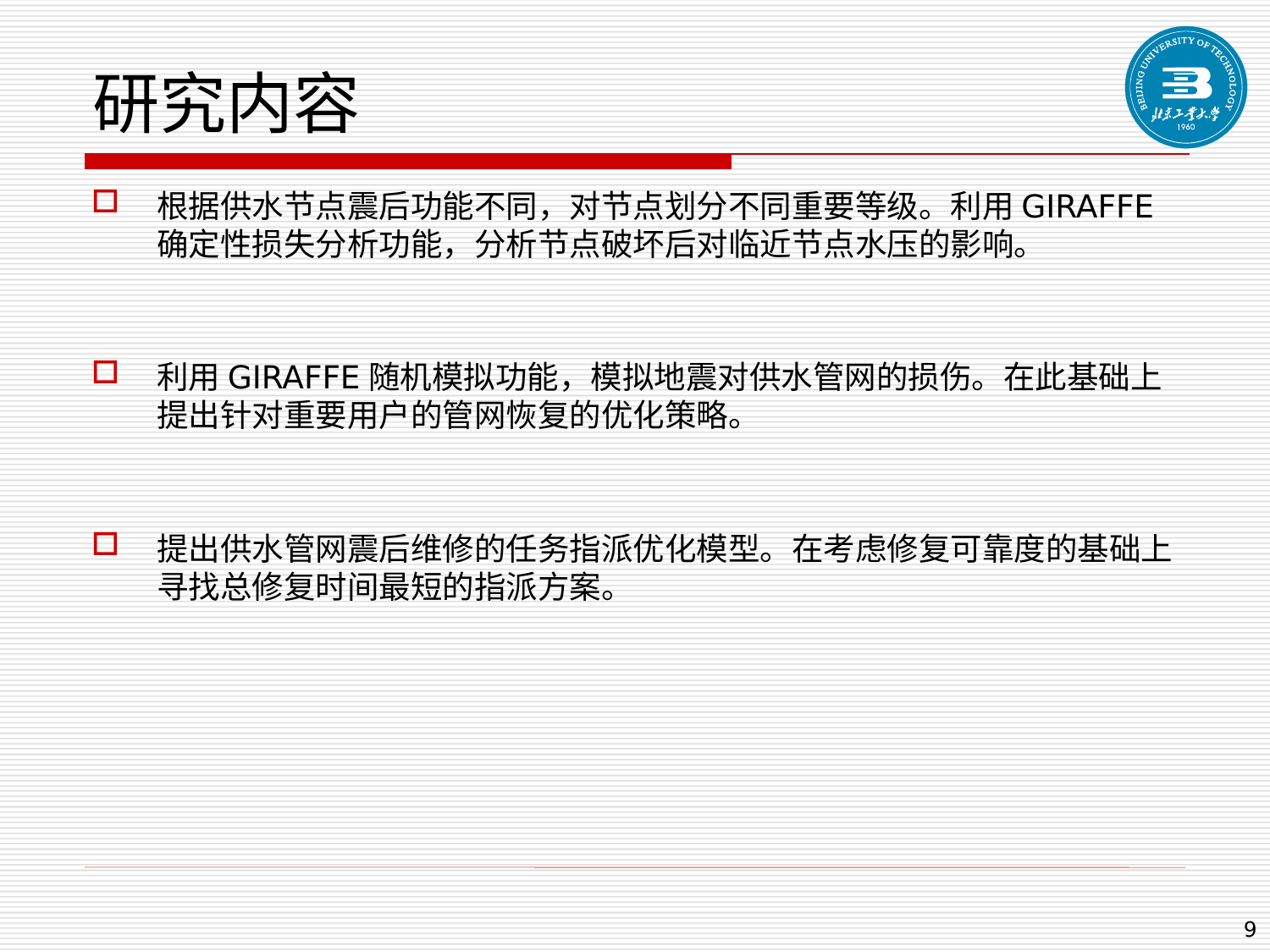

# 研究内容
根据供水节点震后功能不同，对节点划分不同重要等级。利用GIRAFFE确定性损失分析功能，分析节点破坏后对临近节点水压的影响。

利用GIRAFFE随机模拟功能，模拟地震对供水管网的损伤。在此基础上提出针对重要用户的管网恢复的优化策略。

提出供水管网震后维修的任务指派优化模型。在考虑修复可靠度的基础上寻找总修复时间最短的指派方案。

9